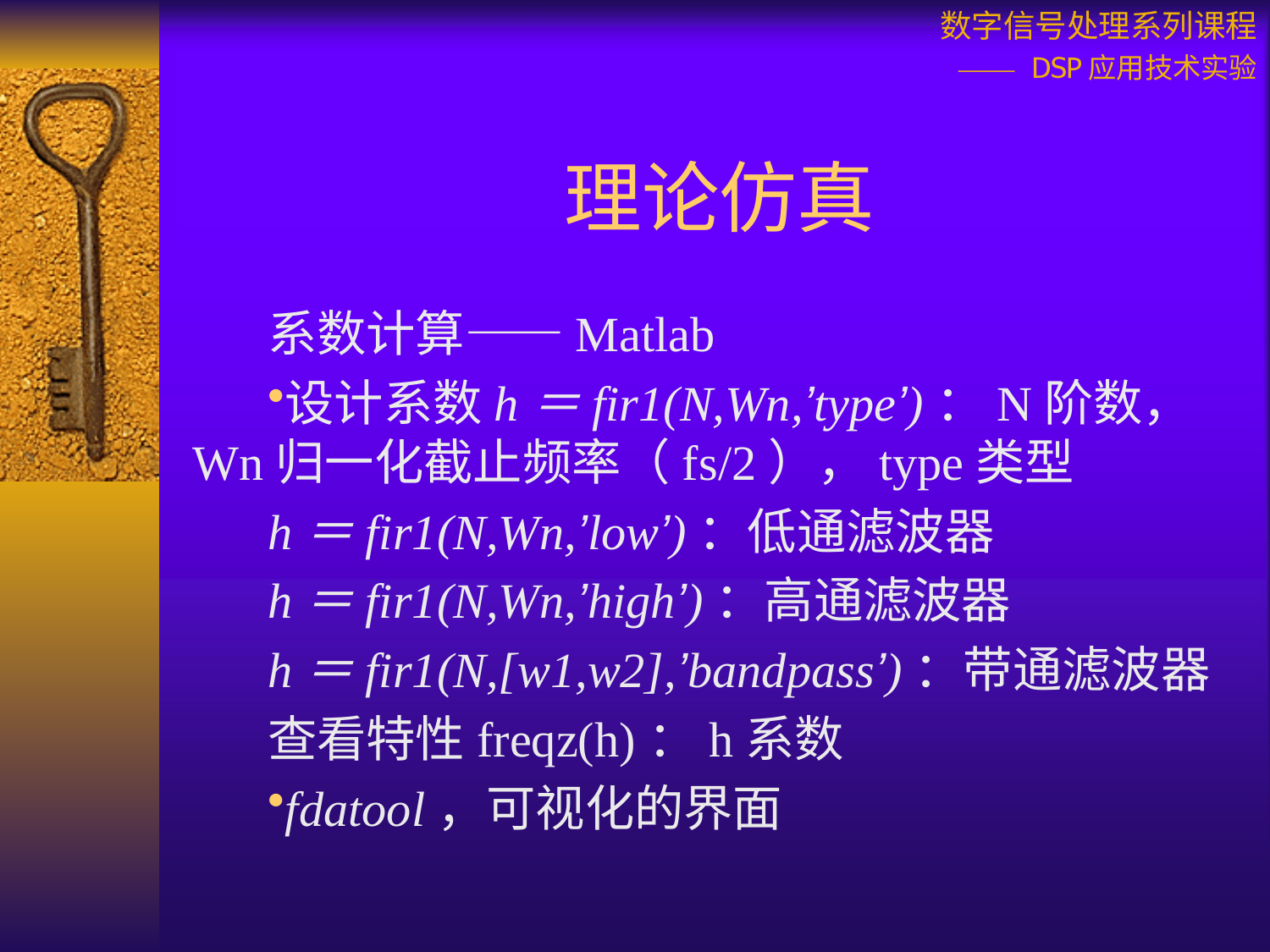

# 理论仿真
系数计算——Matlab
设计系数h＝fir1(N,Wn,’type’)：N阶数，Wn归一化截止频率（fs/2），type类型
h＝fir1(N,Wn,’low’)：低通滤波器
h＝fir1(N,Wn,’high’)：高通滤波器
h＝fir1(N,[w1,w2],’bandpass’)：带通滤波器
查看特性freqz(h)：h系数
fdatool，可视化的界面